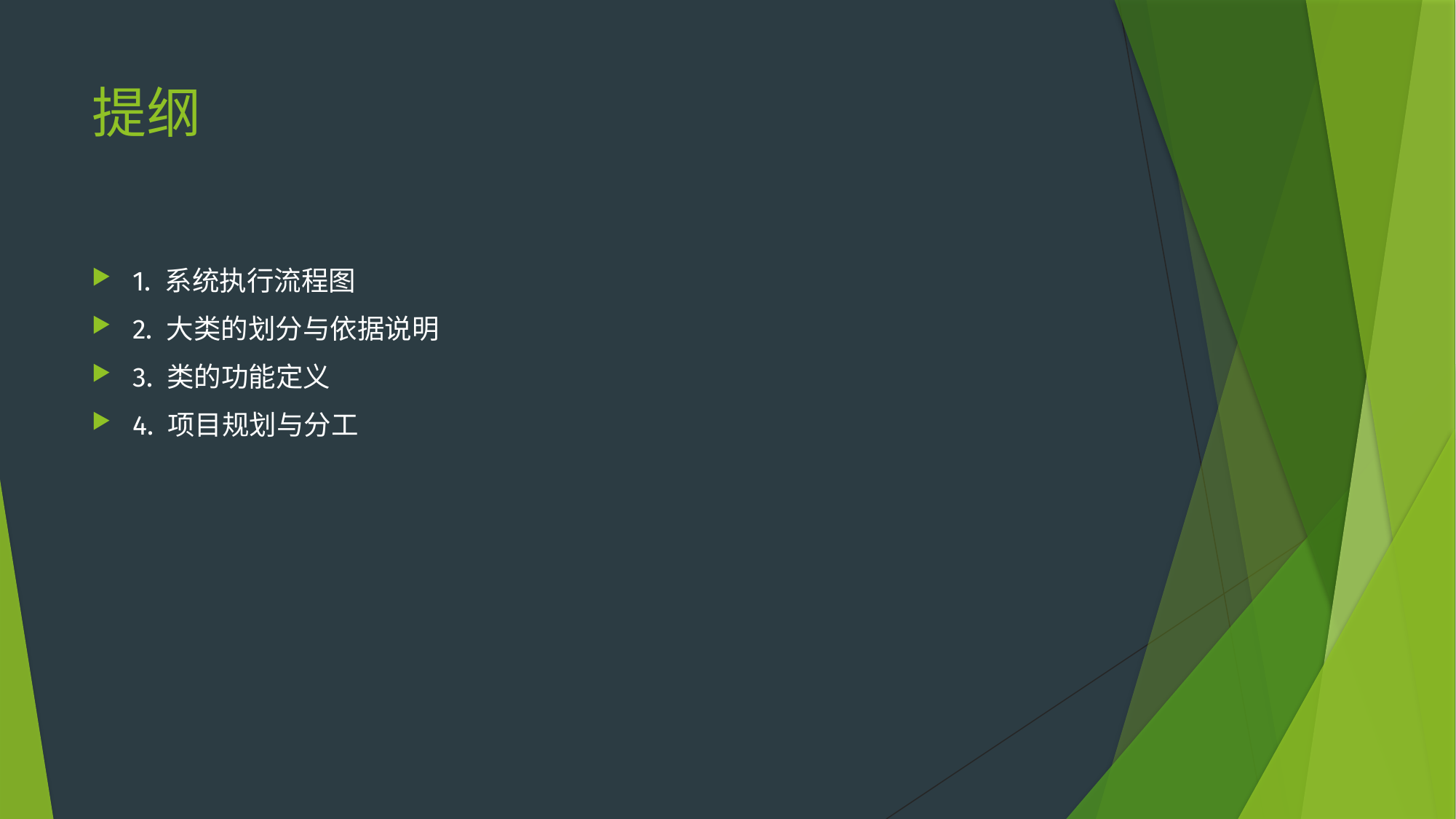

# 提纲
1. 系统执行流程图
2. 大类的划分与依据说明
3. 类的功能定义
4. 项目规划与分工